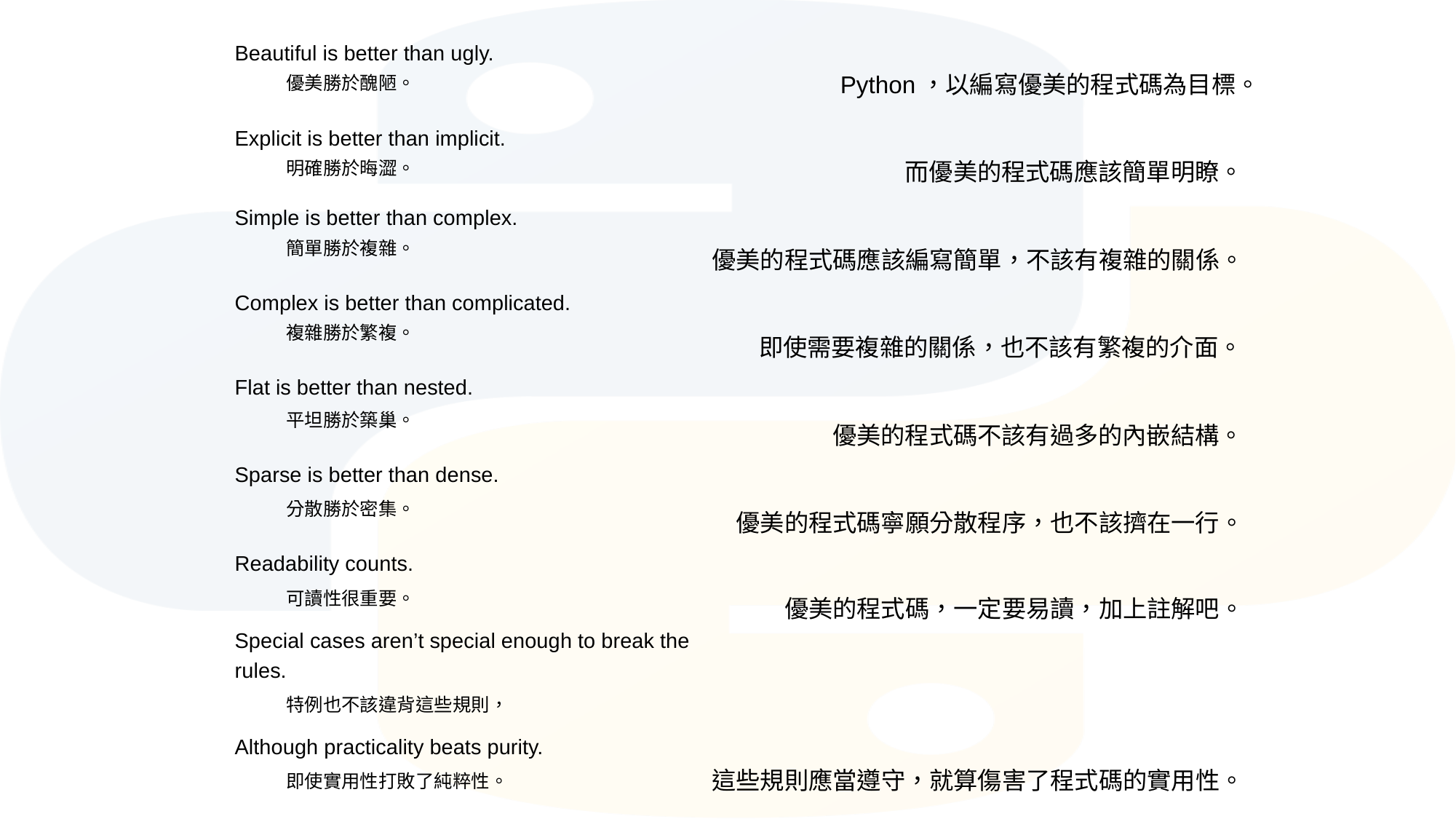

Beautiful is better than ugly.
優美勝於醜陋。
Explicit is better than implicit.
明確勝於晦澀。
Simple is better than complex.
簡單勝於複雜。
Complex is better than complicated.
複雜勝於繁複。
Flat is better than nested.
平坦勝於築巢。
Sparse is better than dense.
分散勝於密集。
Readability counts.
可讀性很重要。
Special cases aren’t special enough to break the rules.
特例也不該違背這些規則，
Although practicality beats purity.
即使實用性打敗了純粹性。
Python，以編寫優美的程式碼為目標。
而優美的程式碼應該簡單明瞭。
優美的程式碼應該編寫簡單，不該有複雜的關係。
即使需要複雜的關係，也不該有繁複的介面。
優美的程式碼不該有過多的內嵌結構。
優美的程式碼寧願分散程序，也不該擠在一行。
優美的程式碼，一定要易讀，加上註解吧。
這些規則應當遵守，就算傷害了程式碼的實用性。